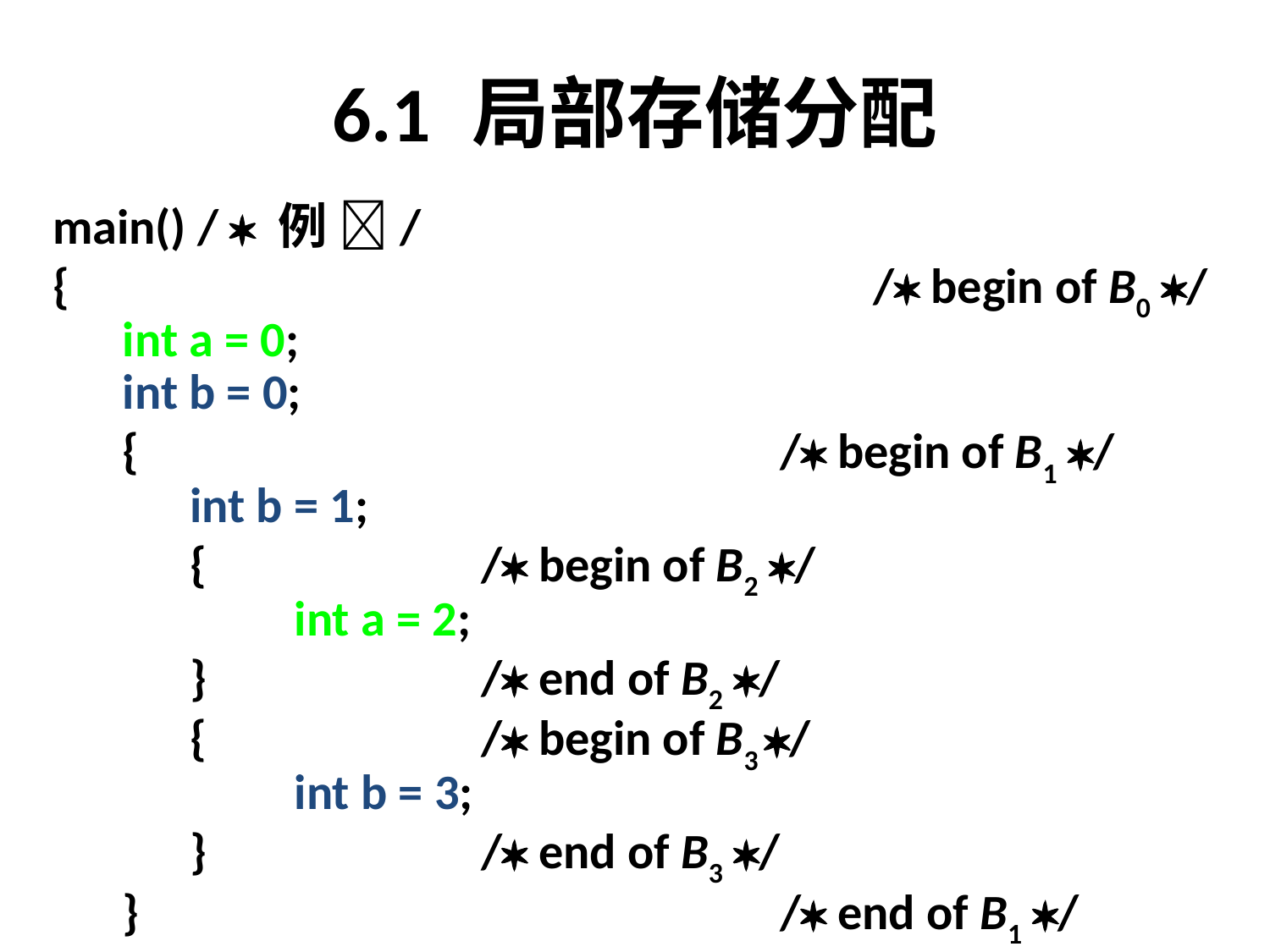

# 6.1 局部存储分配
main() / ∗ 例 ∗/
{							 /∗ begin of B0 ∗/
	  int a = 0;
	  int b = 0;
	  { 					    /∗ begin of B1 ∗/
	        int b = 1;
	        {			/∗ begin of B2 ∗/
		      int a = 2;
	        }			/∗ end of B2 ∗/
	        {			/∗ begin of B3 ∗/
		      int b = 3;
	        }			/∗ end of B3 ∗/
	  }					    /∗ end of B1 ∗/
}							/∗ end of B0 ∗/